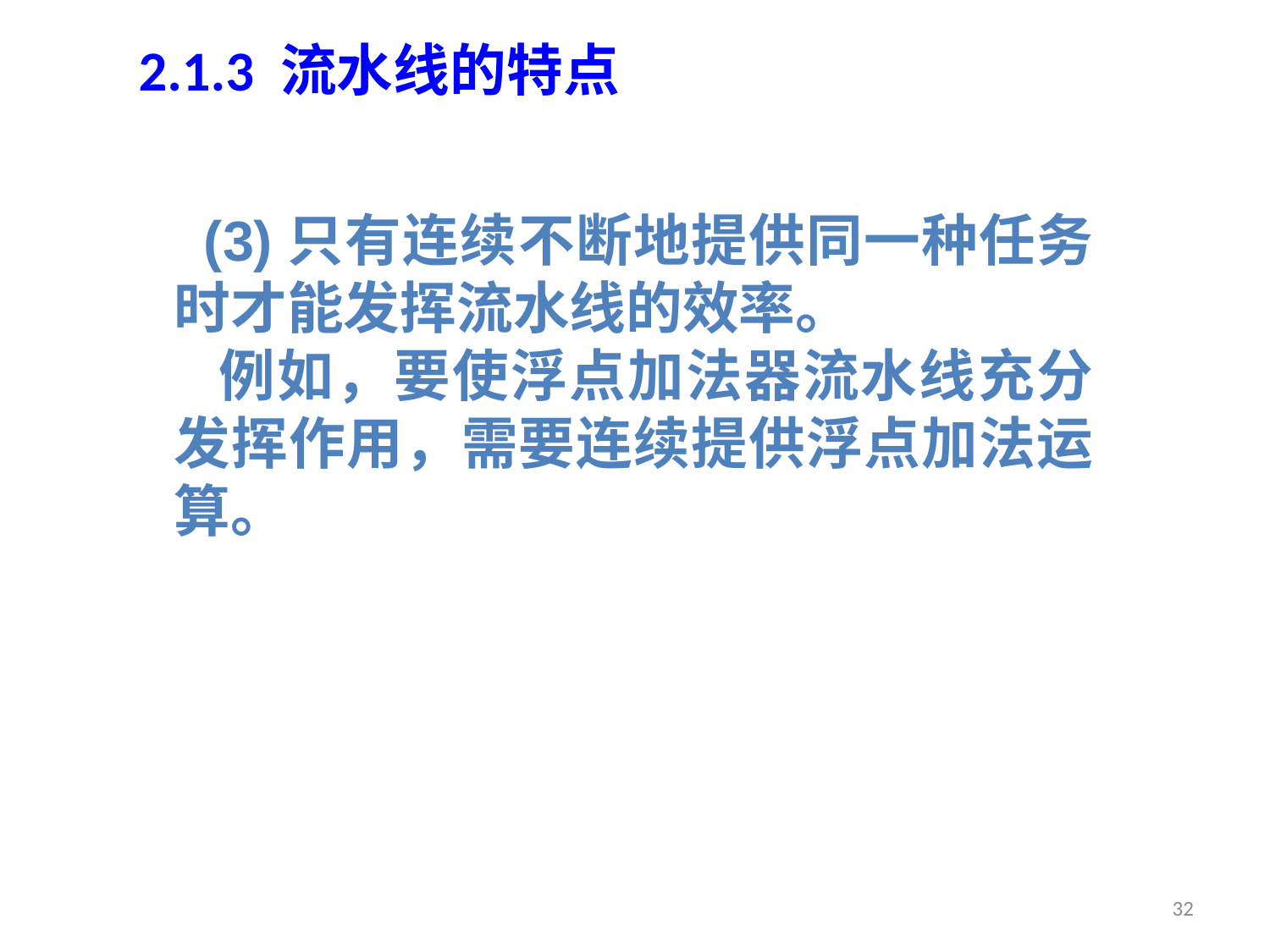

# 2.1.3 流水线的特点
  (3)只有连续不断地提供同一种任务时才能发挥流水线的效率。
  例如，要使浮点加法器流水线充分发挥作用，需要连续提供浮点加法运算。

32